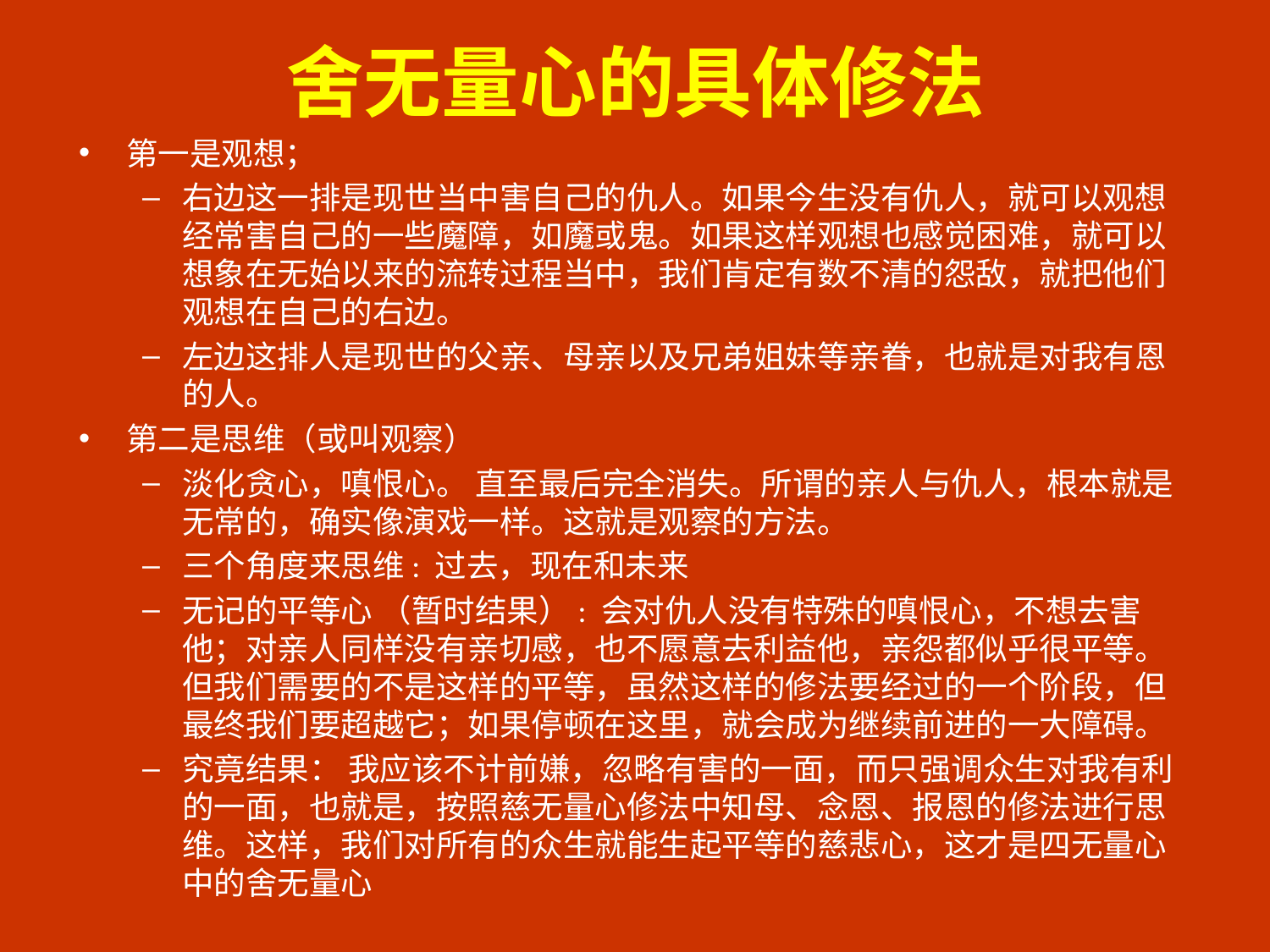

# 舍无量心的具体修法
第一是观想；
右边这一排是现世当中害自己的仇人。如果今生没有仇人，就可以观想经常害自己的一些魔障，如魔或鬼。如果这样观想也感觉困难，就可以想象在无始以来的流转过程当中，我们肯定有数不清的怨敌，就把他们观想在自己的右边。
左边这排人是现世的父亲、母亲以及兄弟姐妹等亲眷，也就是对我有恩的人。
第二是思维（或叫观察）
淡化贪心，嗔恨心。 直至最后完全消失。所谓的亲人与仇人，根本就是无常的，确实像演戏一样。这就是观察的方法。
三个角度来思维: 过去，现在和未来
无记的平等心 （暂时结果）: 会对仇人没有特殊的嗔恨心，不想去害他；对亲人同样没有亲切感，也不愿意去利益他，亲怨都似乎很平等。但我们需要的不是这样的平等，虽然这样的修法要经过的一个阶段，但最终我们要超越它；如果停顿在这里，就会成为继续前进的一大障碍。
究竟结果： 我应该不计前嫌，忽略有害的一面，而只强调众生对我有利的一面，也就是，按照慈无量心修法中知母、念恩、报恩的修法进行思维。这样，我们对所有的众生就能生起平等的慈悲心，这才是四无量心中的舍无量心